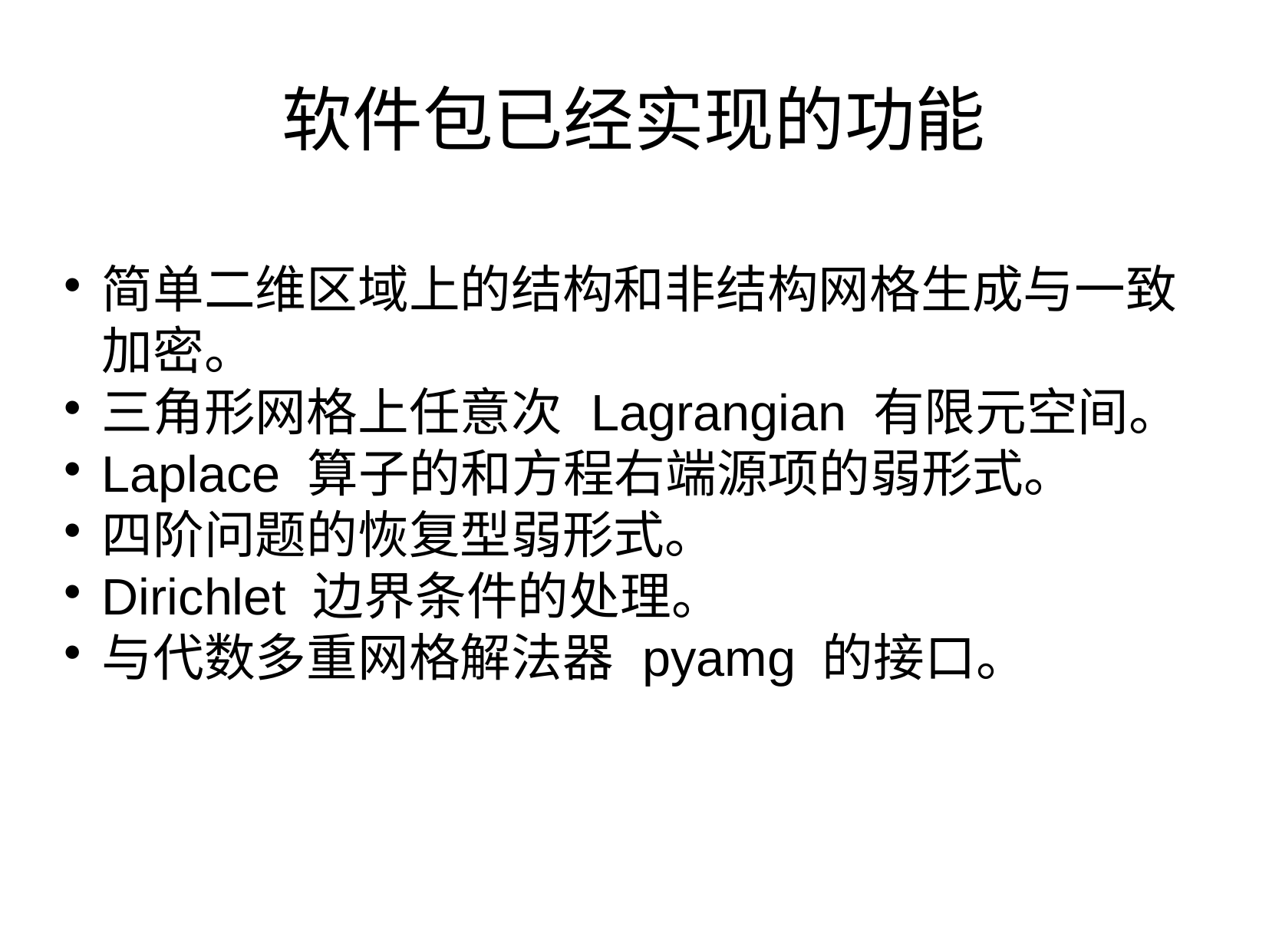

软件包已经实现的功能

简单二维区域上的结构和非结构网格生成与一致加密。
三角形网格上任意次 Lagrangian 有限元空间。
Laplace 算子的和方程右端源项的弱形式。
四阶问题的恢复型弱形式。
Dirichlet 边界条件的处理。
与代数多重网格解法器 pyamg 的接口。